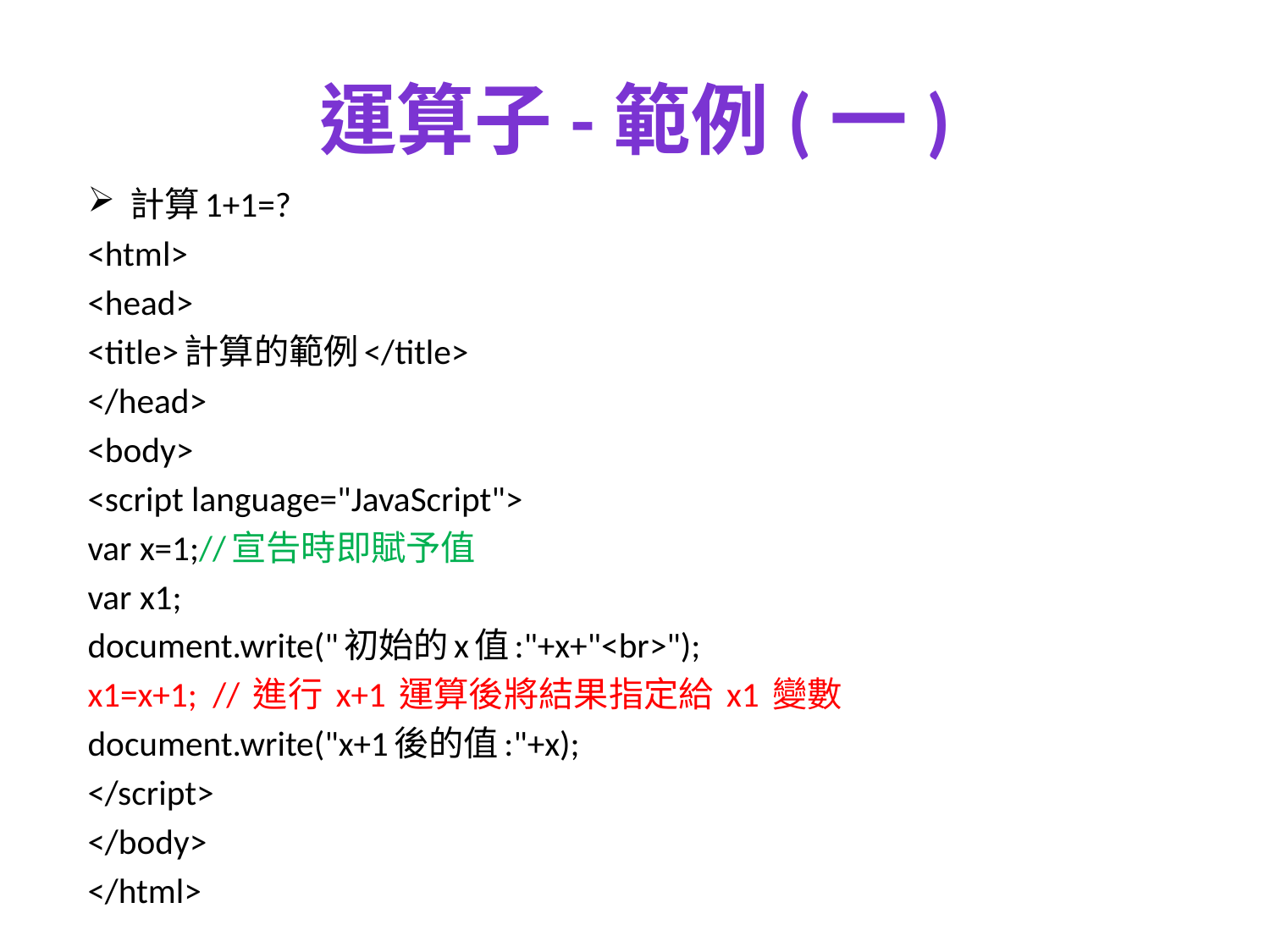

# 運算子-範例(一)
計算1+1=?
<html>
<head>
<title>計算的範例</title>
</head>
<body>
<script language="JavaScript">
var x=1;//宣告時即賦予值
var x1;
document.write("初始的x值:"+x+"<br>");
x1=x+1;  // 進行 x+1 運算後將結果指定給 x1 變數
document.write("x+1後的值:"+x);
</script>
</body>
</html>